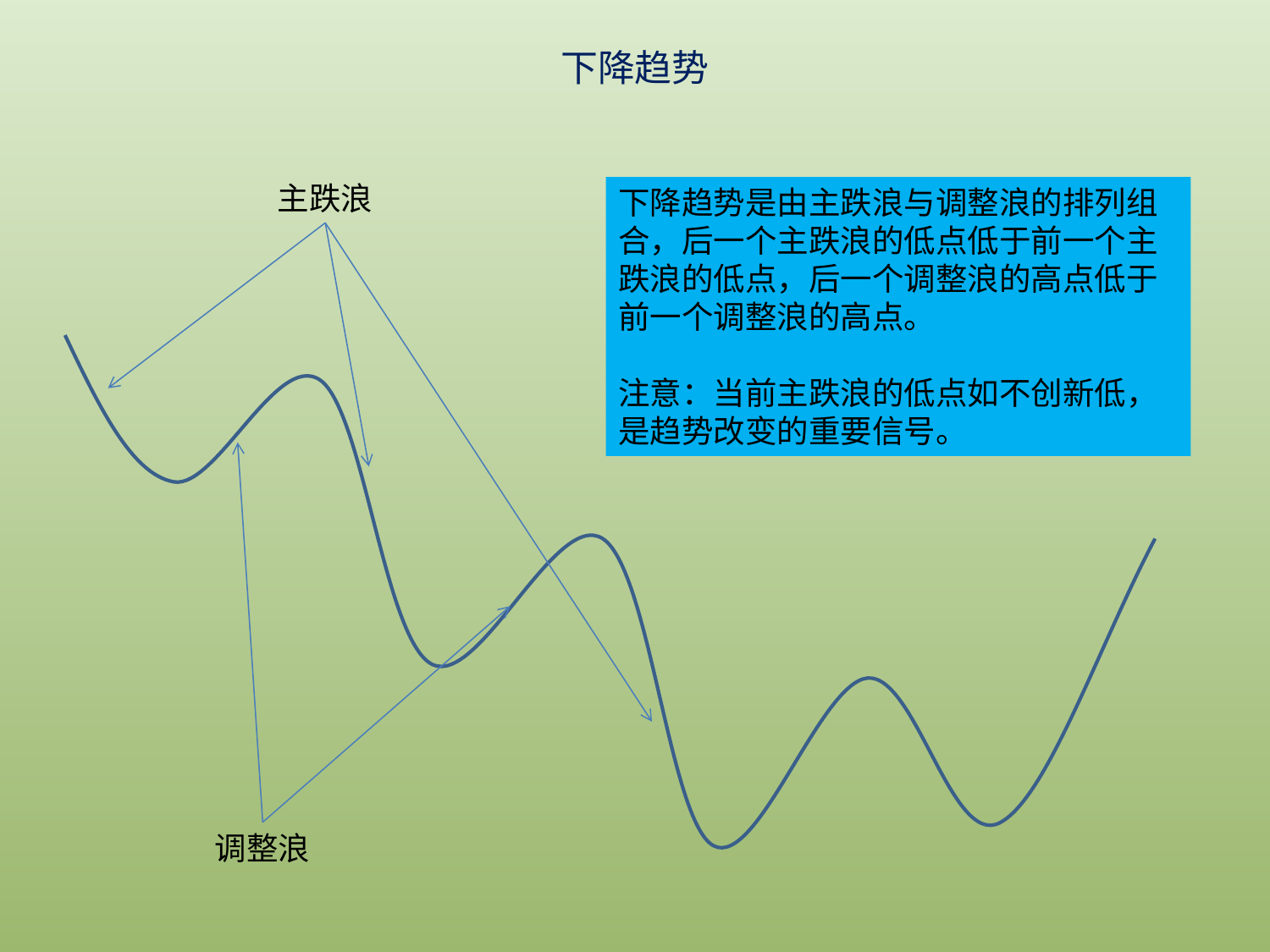

# 下降趋势
主跌浪
下降趋势是由主跌浪与调整浪的排列组合，后一个主跌浪的低点低于前一个主跌浪的低点，后一个调整浪的高点低于前一个调整浪的高点。

注意：当前主跌浪的低点如不创新低，是趋势改变的重要信号。

调整浪